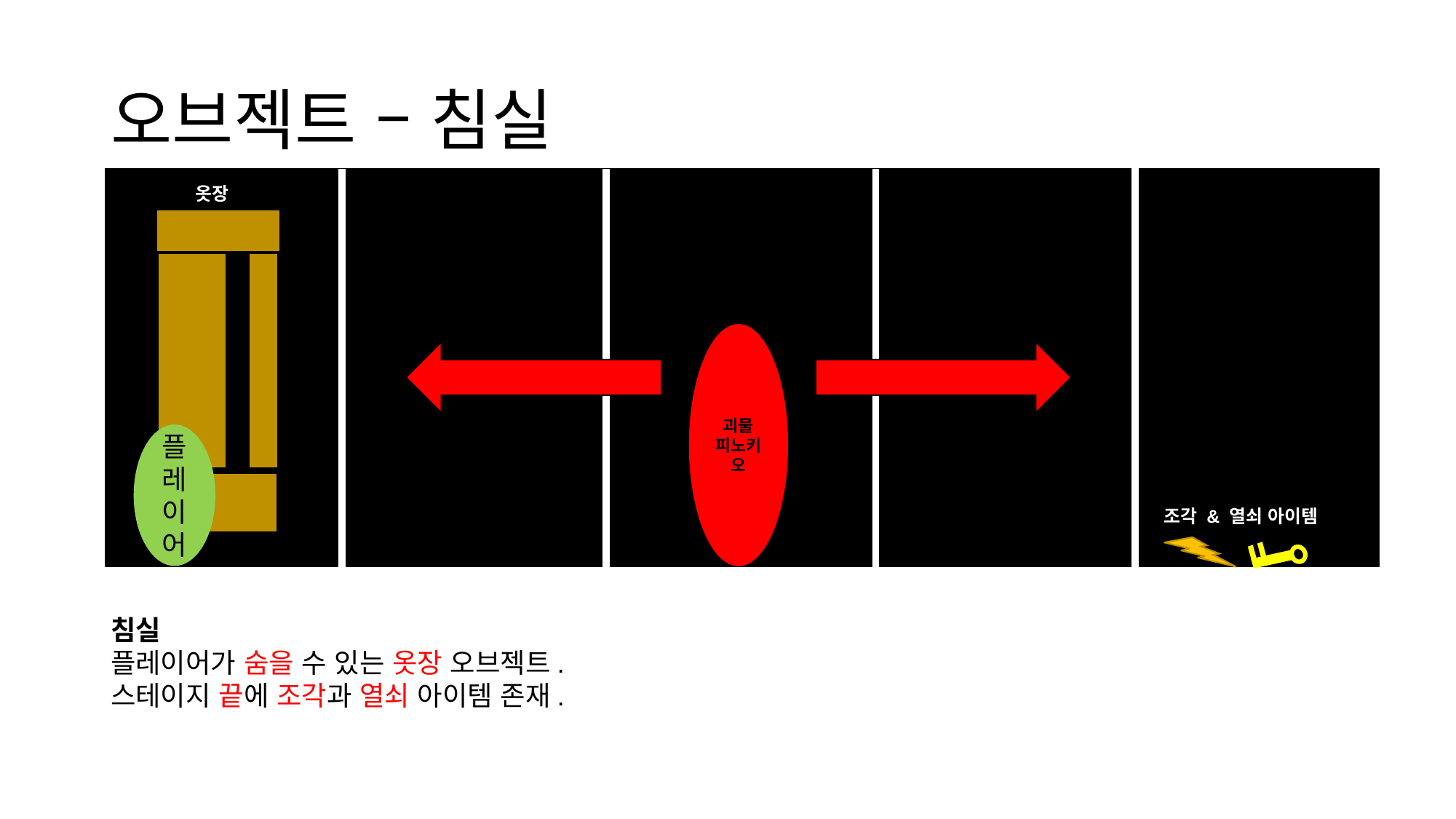

# 오브젝트 – 침실

옷장

괴물 피노키오

1층 계단
플레이어

탈출구
조각 & 열쇠 아이템

침실
플레이어가 숨을 수 있는 옷장 오브젝트.
스테이지 끝에 조각과 열쇠 아이템 존재.